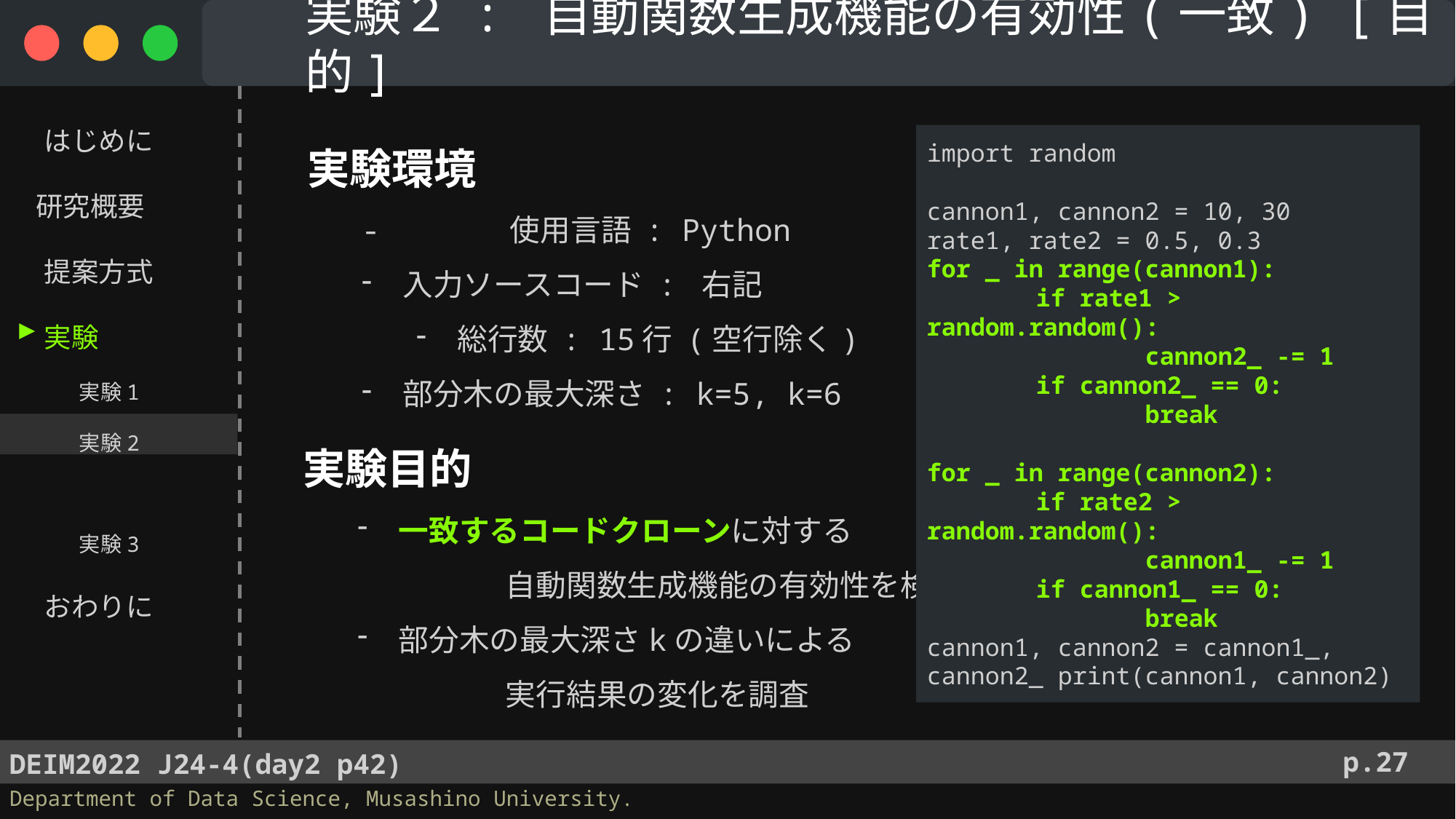

実験２ : 自動関数生成機能の有効性(一致) [目的]
　 はじめに
   研究概要
　 提案方式
　 実験
　　　 実験1
　　　 実験2
　　　 実験3
　 おわりに

実験環境
-	使用言語 : Python
入力ソースコード : 右記
総行数 : 15行 (空行除く)
部分木の最大深さ : k=5, k=6
import random

cannon1, cannon2 = 10, 30
rate1, rate2 = 0.5, 0.3
for _ in range(cannon1):
	if rate1 > random.random():
		cannon2_ -= 1
	if cannon2_ == 0:
		break
for _ in range(cannon2):
	if rate2 > random.random():
		cannon1_ -= 1
	if cannon1_ == 0:
		break
cannon1, cannon2 = cannon1_, cannon2_ print(cannon1, cannon2)
▶︎
実験目的
一致するコードクローンに対する
	自動関数生成機能の有効性を検証
部分木の最大深さkの違いによる
	実行結果の変化を調査

p.27